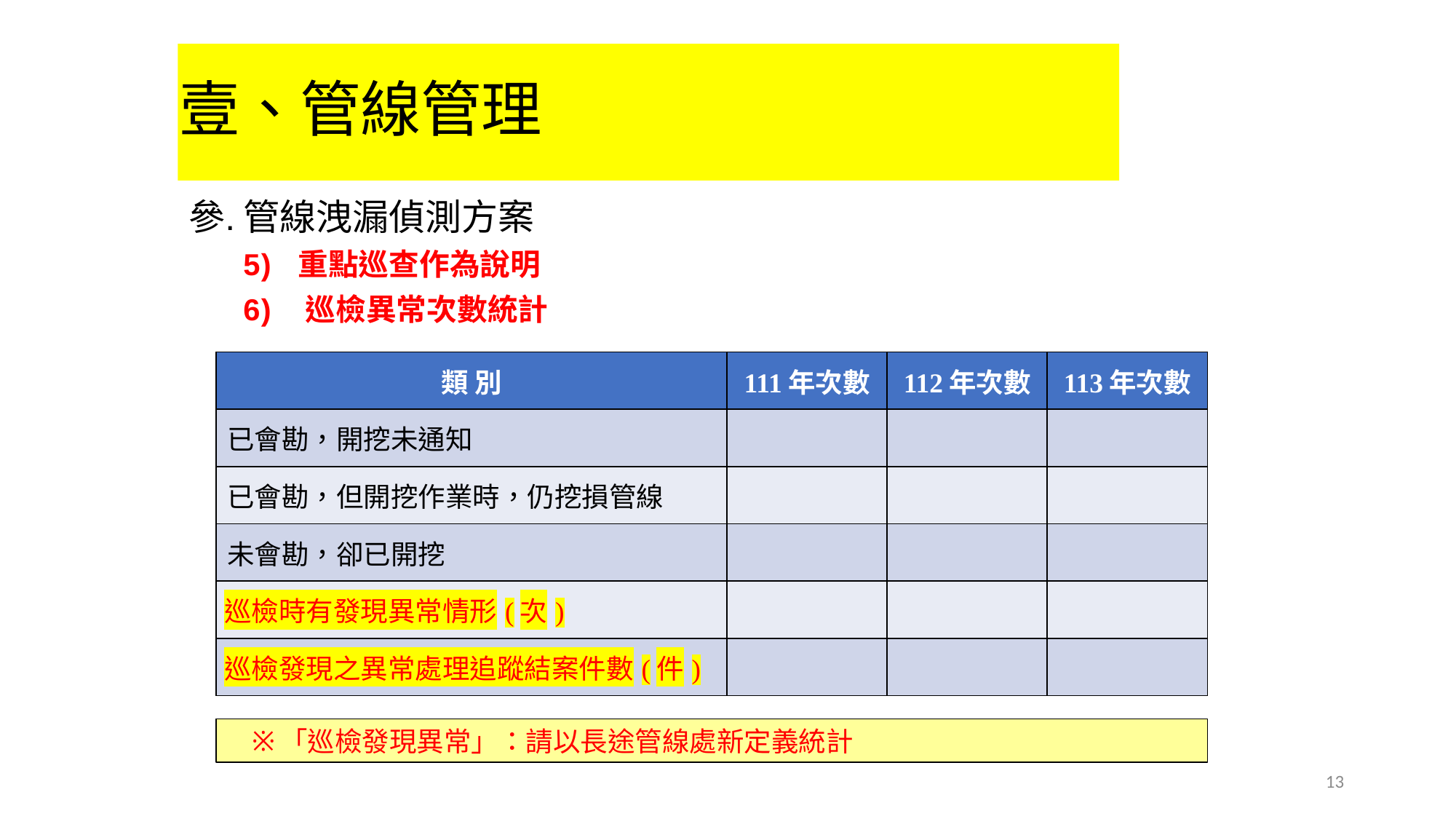

# 壹、管線管理
管線洩漏偵測方案
重點巡查作為說明
  巡檢異常次數統計

| 類 別 | 111年次數 | 112年次數 | 113年次數 |
| --- | --- | --- | --- |
| 已會勘，開挖未通知 |  |  |  |
| 已會勘，但開挖作業時，仍挖損管線 |  |  |  |
| 未會勘，卻已開挖 |  |  |  |
| 巡檢時有發現異常情形(次) |  |  |  |
| 巡檢發現之異常處理追蹤結案件數(件) |  |  |  |
「巡檢發現異常」：請以長途管線處新定義統計
13